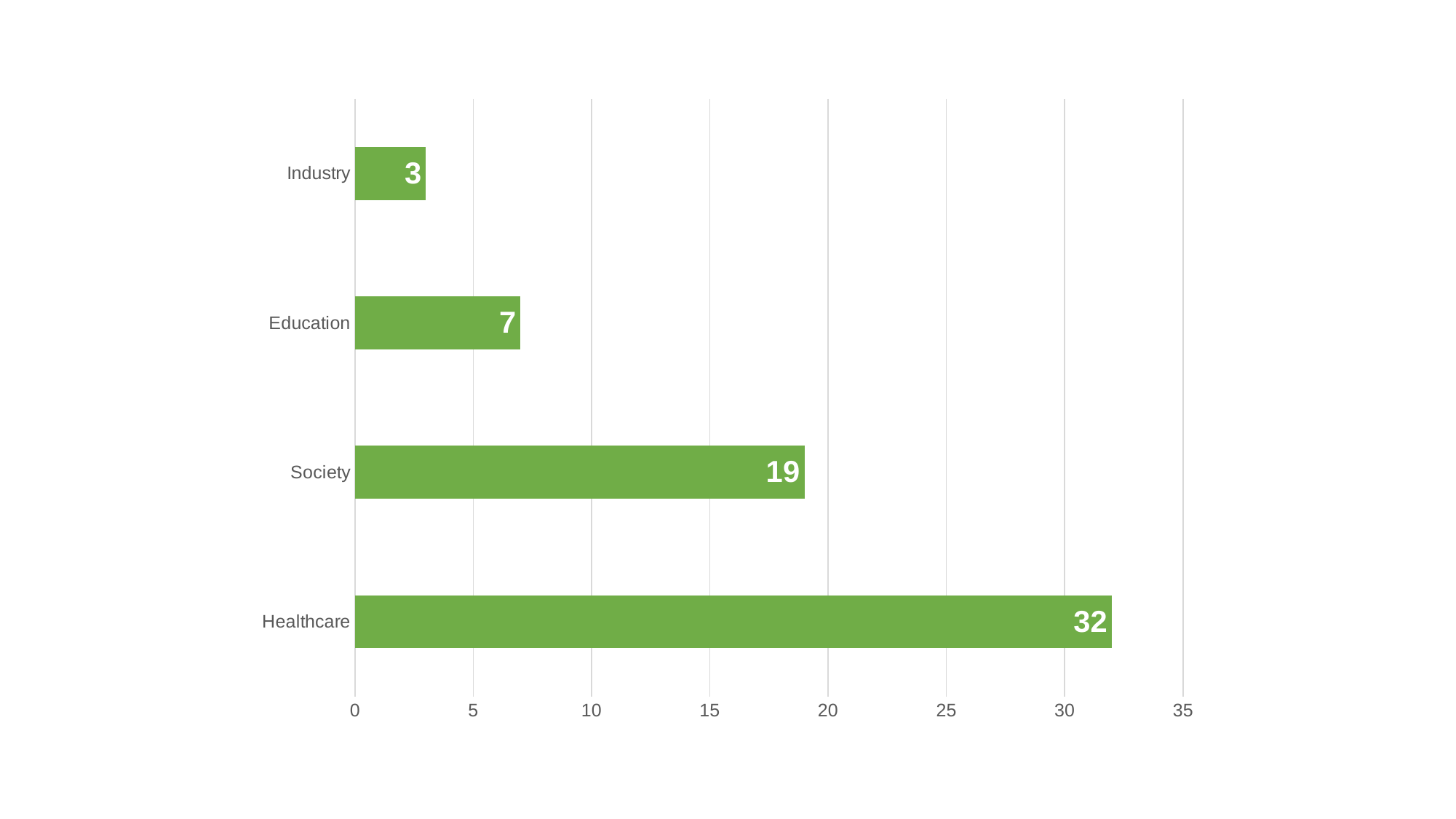

### Chart

| Category |
|---|

### Chart

| Category | 系列 1 |
|---|---|
| Healthcare | 32.0 |
| Society | 19.0 |
| Education | 7.0 |
| Industry | 3.0 |